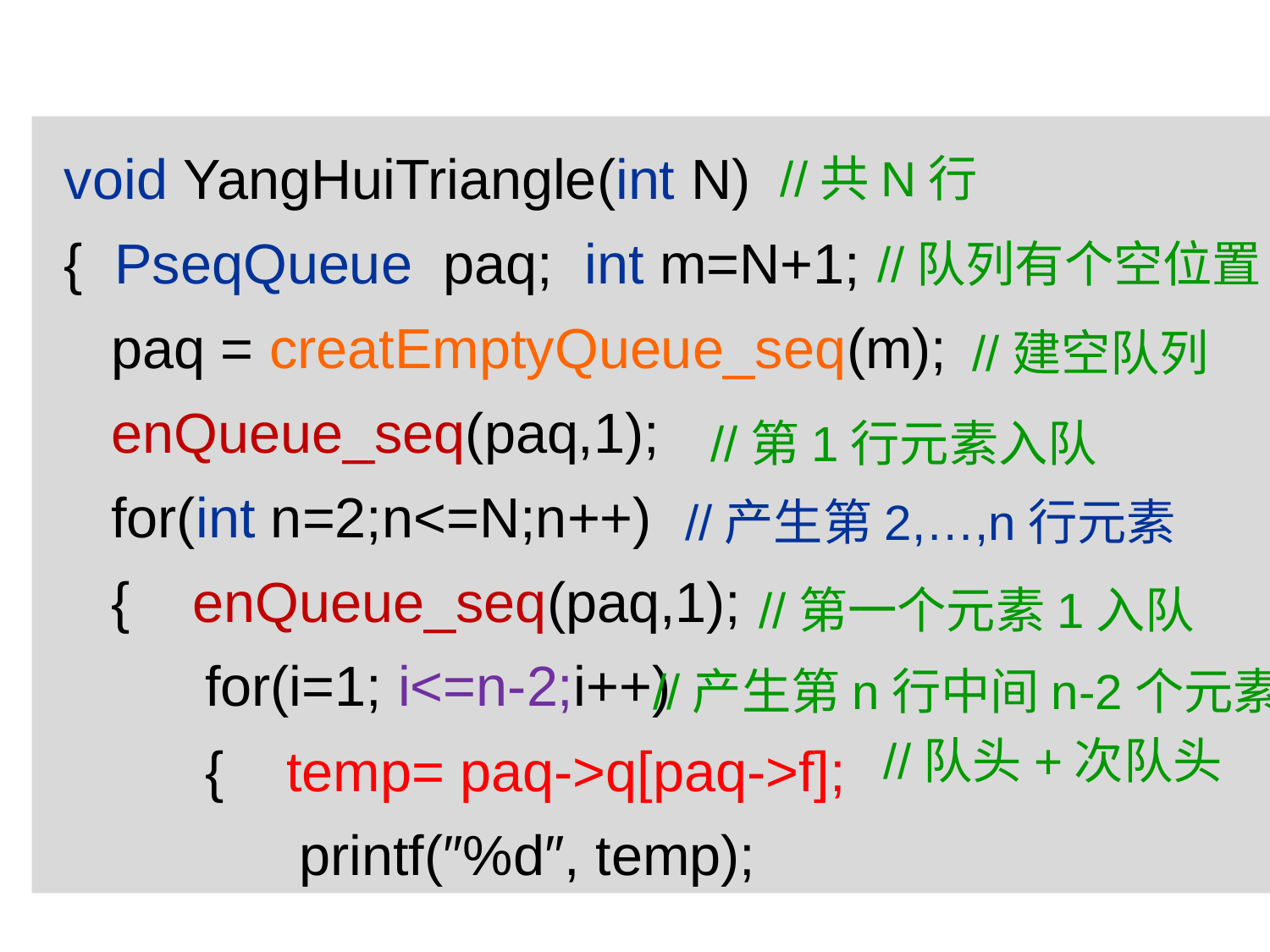

void YangHuiTriangle(int N)
{  PseqQueue  paq;  int m=N+1;
   paq = creatEmptyQueue_seq(m);
   enQueue_seq(paq,1);
   for(int n=2;n<=N;n++)
   {    enQueue_seq(paq,1);
         for(i=1; i<=n-2;i++)
         {    temp= paq->q[paq->f];
               printf(″%d″, temp);
//共N行
//队列有个空位置
//建空队列
//第1行元素入队
//产生第2,…,n行元素
//第一个元素1入队
//产生第n行中间n-2个元素
//队头+次队头